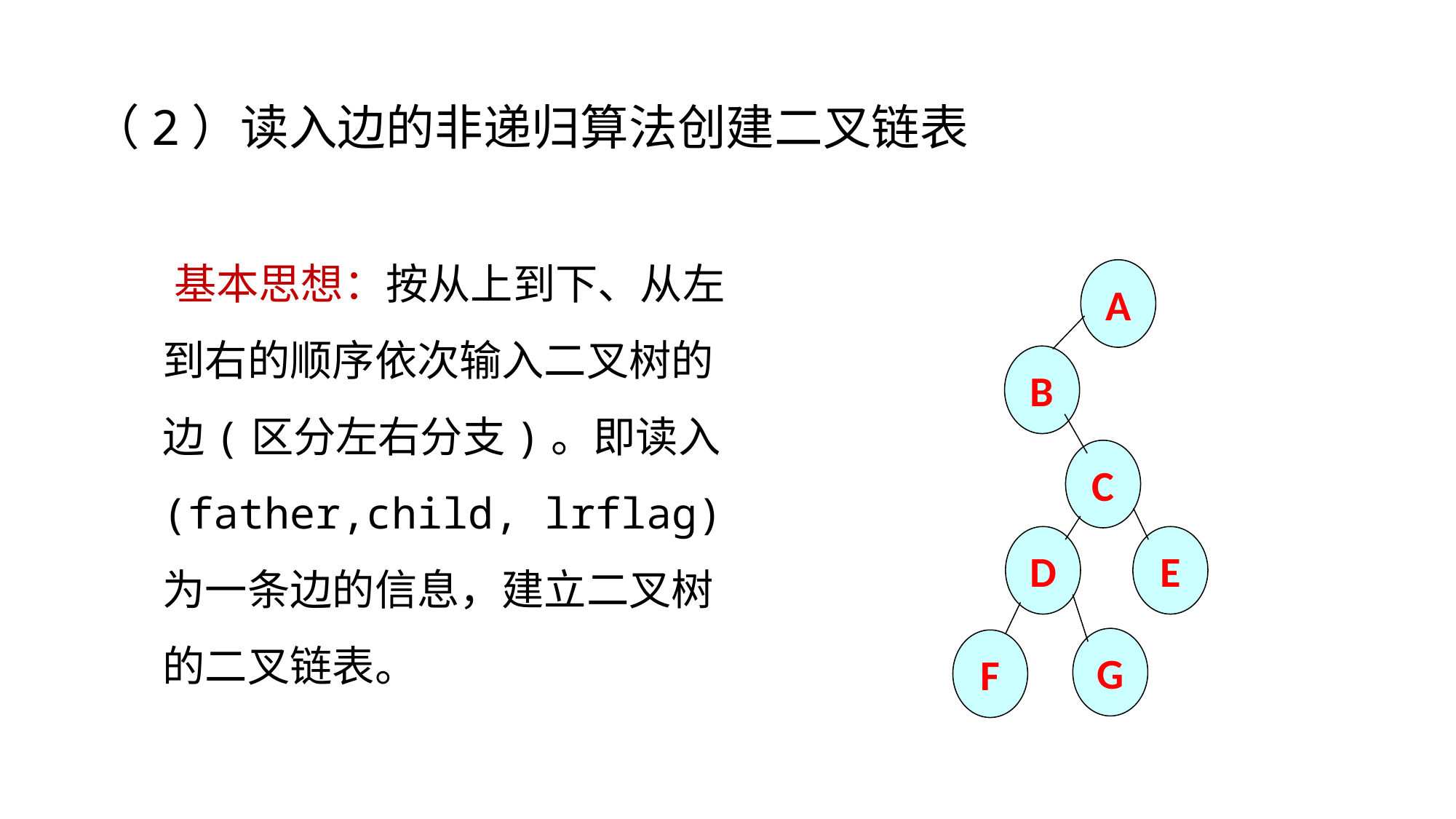

# （2）读入边的非递归算法创建二叉链表
   基本思想：按从上到下、从左到右的顺序依次输入二叉树的边(区分左右分支)。即读入 (father,child, lrflag) 为一条边的信息，建立二叉树的二叉链表。
A

B

C

D
E

G
F